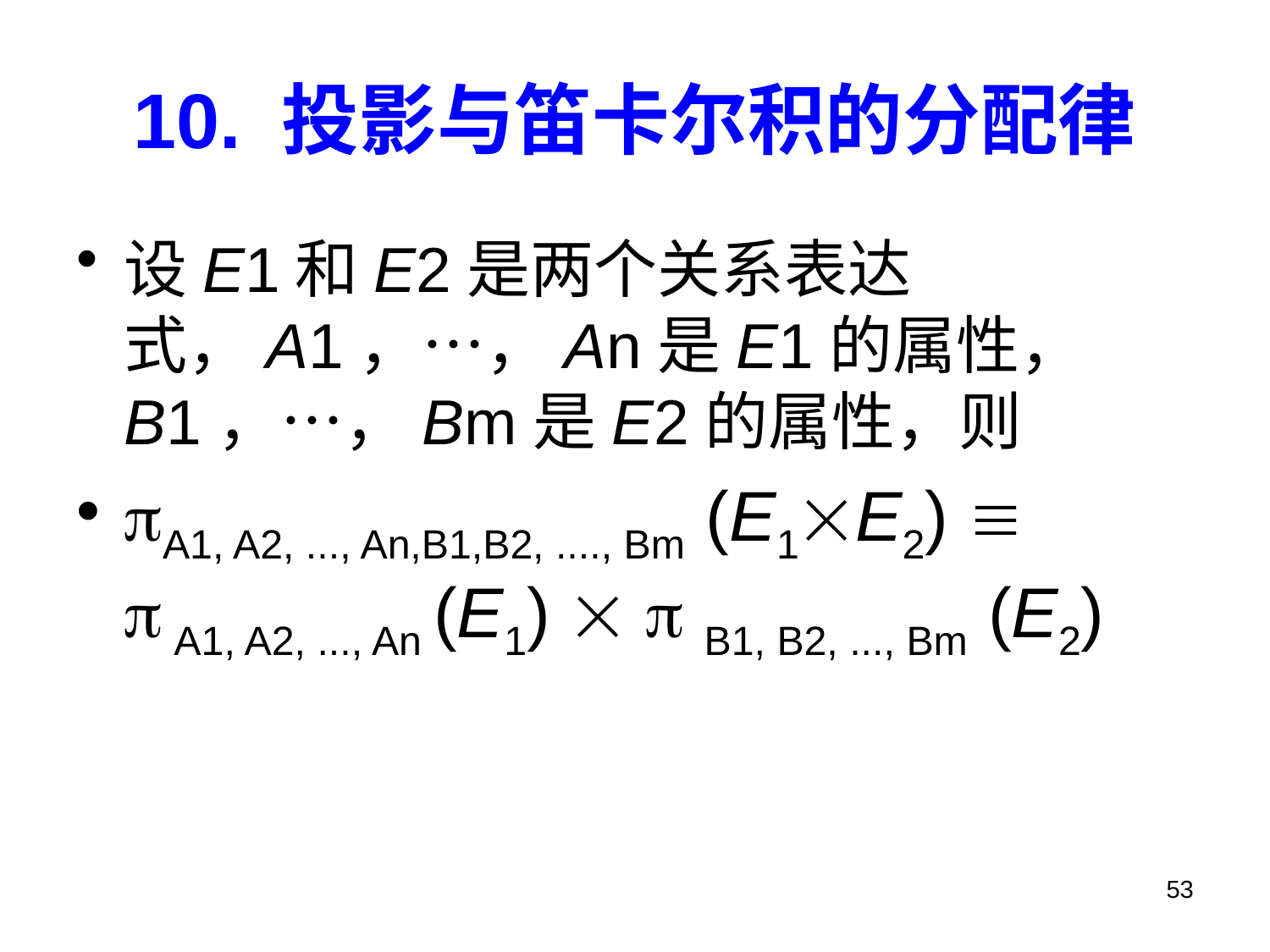

# 10. 投影与笛卡尔积的分配律
设E1和E2是两个关系表达式，A1，…，An是E1的属性，
B1，…，Bm是E2的属性，则
πA1, A2, ..., An,B1,B2, ...., Bm (E1×E2) ≡
π A1, A2, ..., An (E1) × π B1, B2, ..., Bm (E2)

53